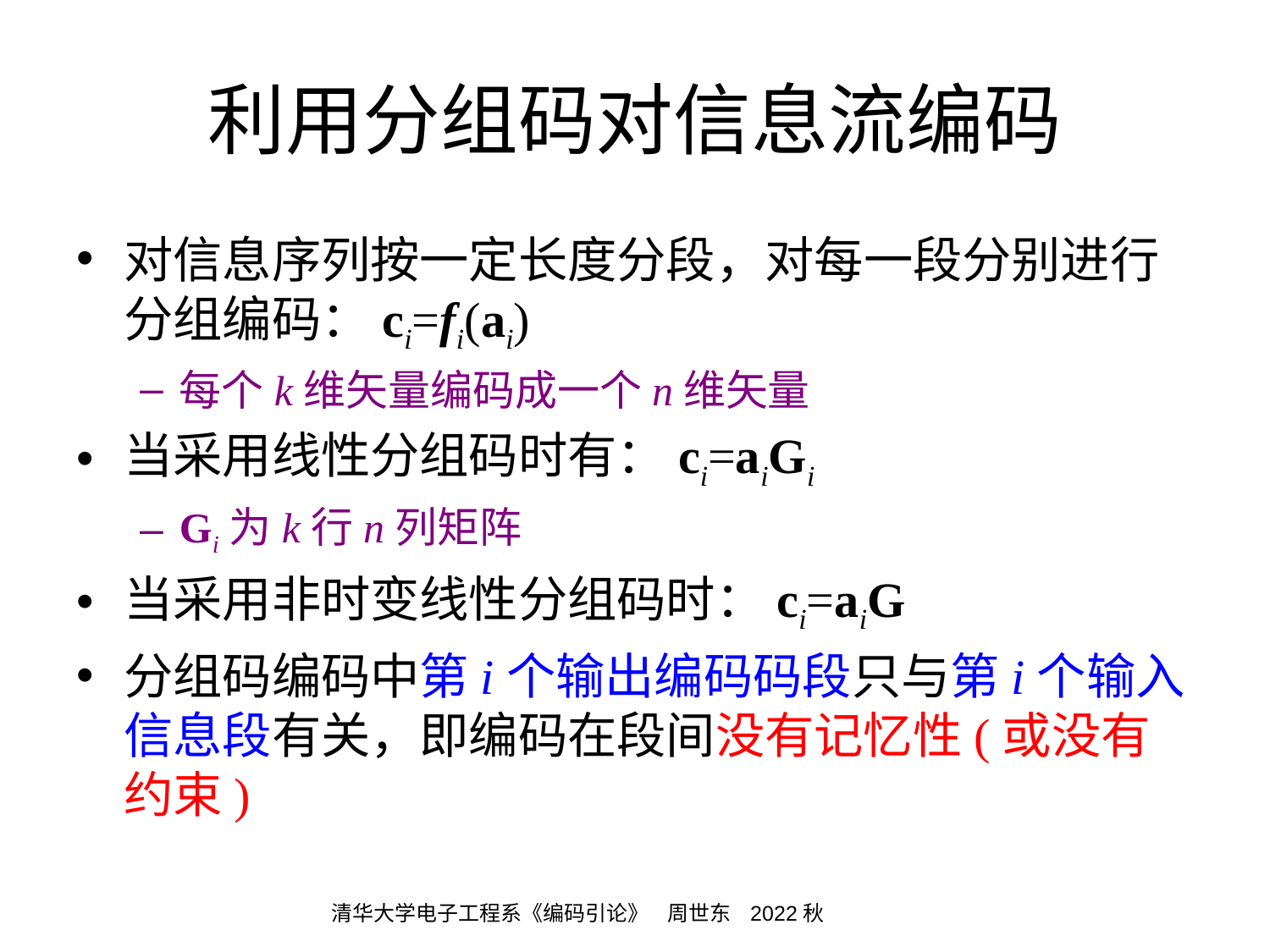

# 利用分组码对信息流编码
对信息序列按一定长度分段，对每一段分别进行分组编码：ci=fi(ai)
每个k维矢量编码成一个n维矢量
当采用线性分组码时有：ci=aiGi
Gi为k行n列矩阵
当采用非时变线性分组码时：ci=aiG
分组码编码中第i个输出编码码段只与第i个输入信息段有关，即编码在段间没有记忆性(或没有约束)